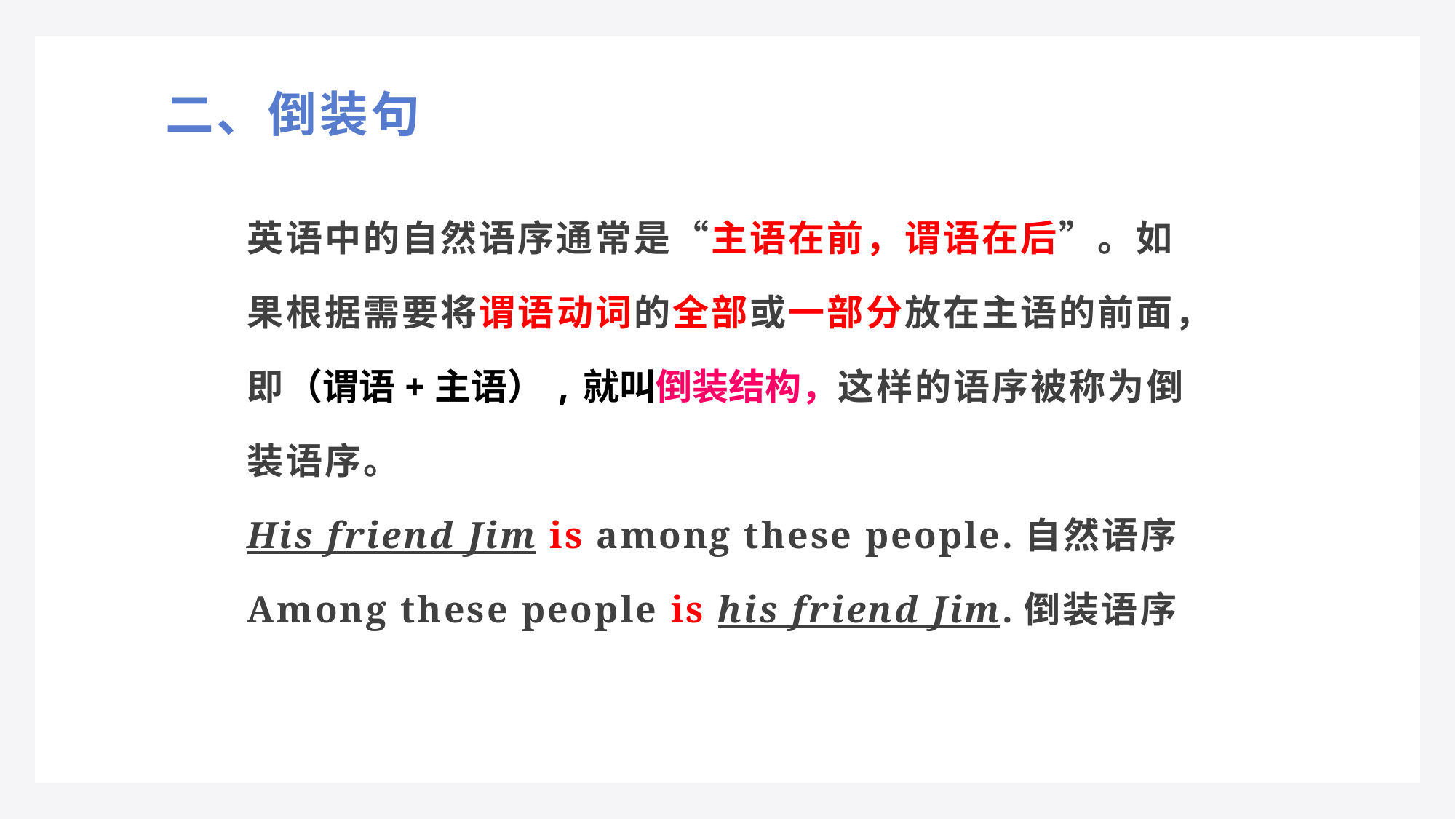

# 二、倒装句
英语中的自然语序通常是“主语在前，谓语在后”。如果根据需要将谓语动词的全部或一部分放在主语的前面，即（谓语+主语）,就叫倒装结构，这样的语序被称为倒装语序。
His friend Jim is among these people.自然语序
Among these people is his friend Jim.倒装语序